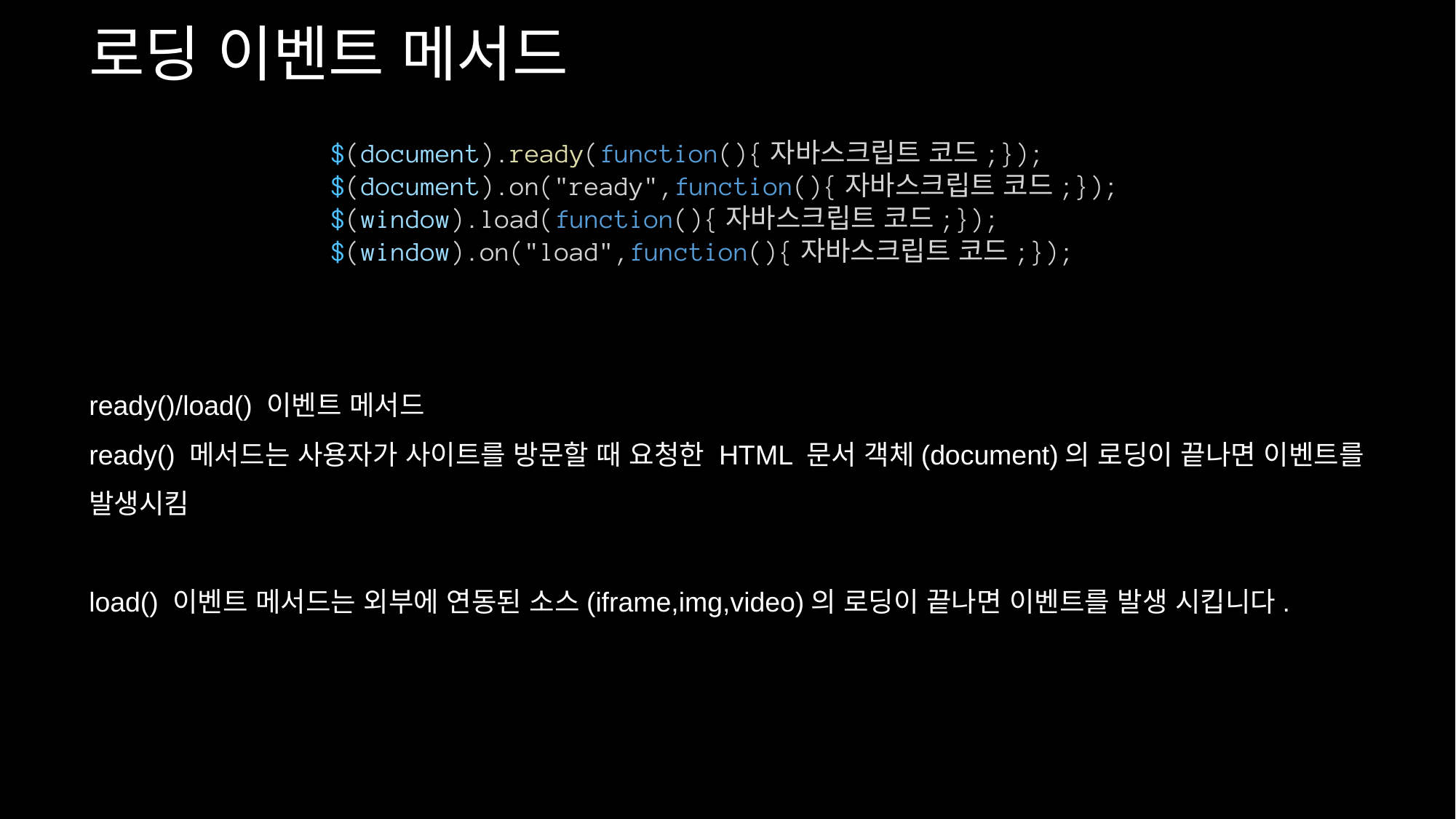

로딩 이벤트 메서드
$(document).ready(function(){자바스크립트 코드;});
$(document).on("ready",function(){자바스크립트 코드;});
$(window).load(function(){자바스크립트 코드;});
$(window).on("load",function(){자바스크립트 코드;});

ready()/load() 이벤트 메서드
ready() 메서드는 사용자가 사이트를 방문할 때 요청한 HTML 문서 객체(document)의 로딩이 끝나면 이벤트를 발생시킴

load() 이벤트 메서드는 외부에 연동된 소스(iframe,img,video)의 로딩이 끝나면 이벤트를 발생 시킵니다.